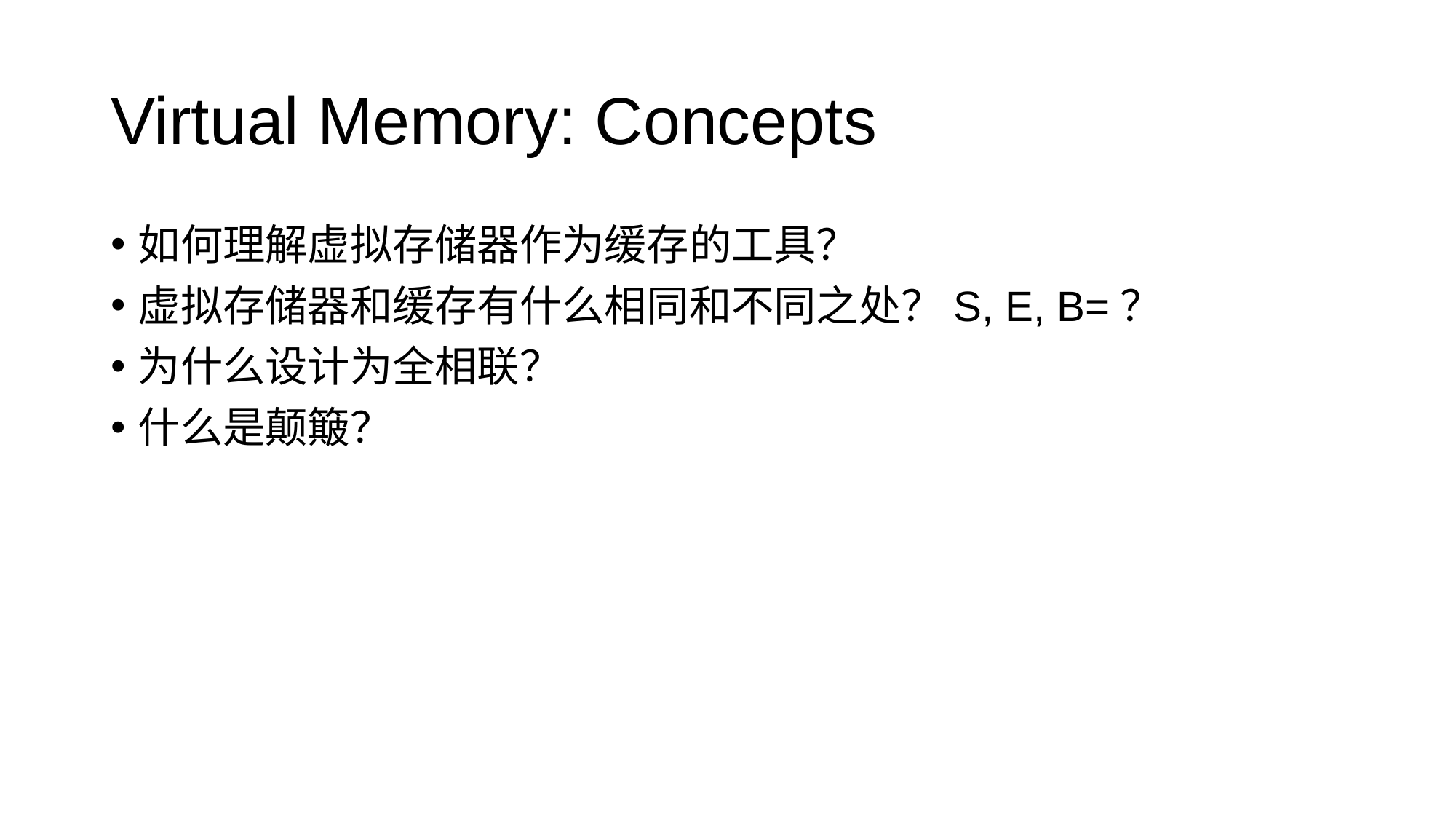

# Virtual Memory: Concepts
如何理解虚拟存储器作为缓存的工具？
虚拟存储器和缓存有什么相同和不同之处？S, E, B=？
为什么设计为全相联？
什么是颠簸？